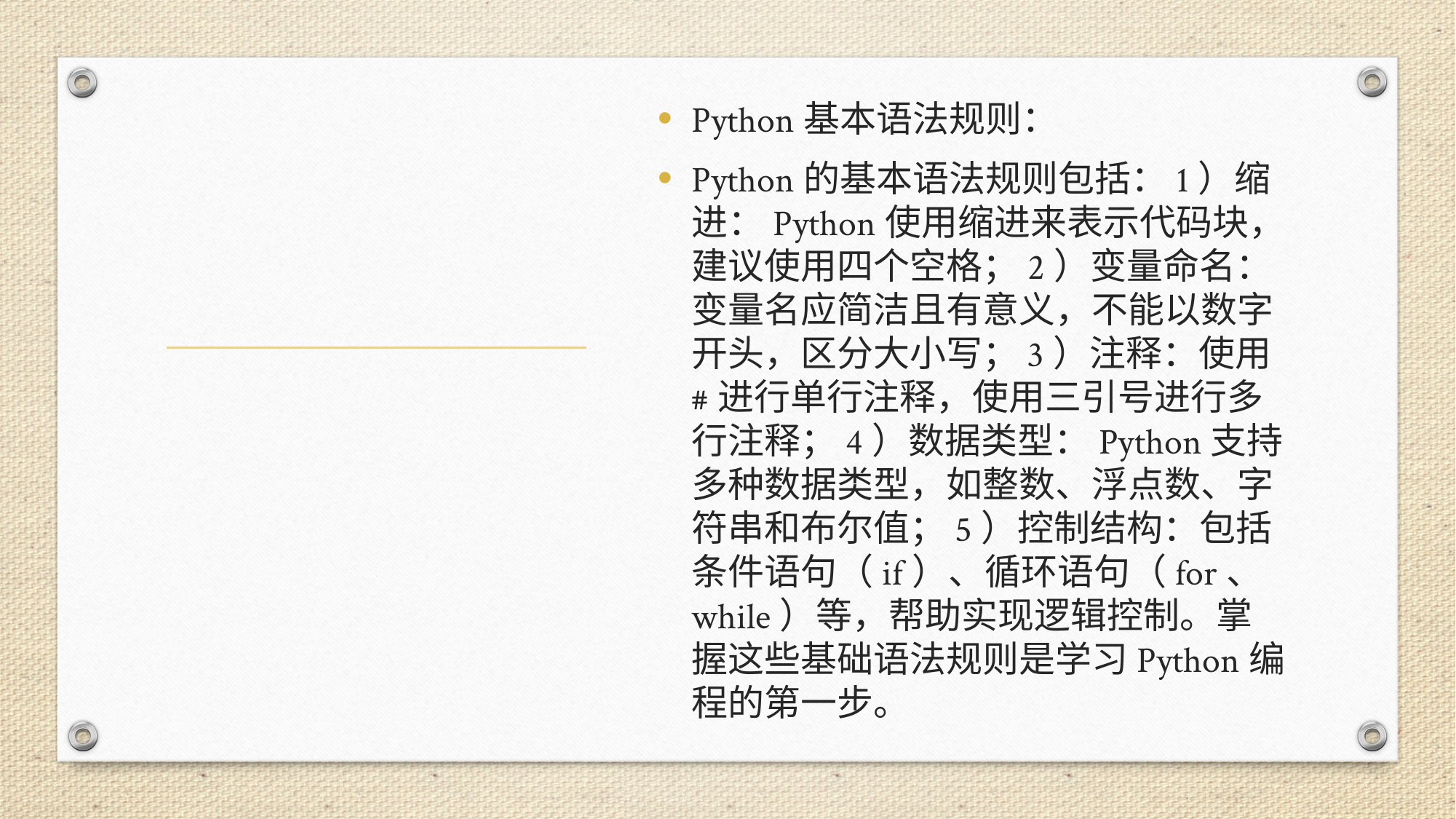

Python基本语法规则：
Python的基本语法规则包括：1）缩进：Python使用缩进来表示代码块，建议使用四个空格；2）变量命名：变量名应简洁且有意义，不能以数字开头，区分大小写；3）注释：使用#进行单行注释，使用三引号进行多行注释；4）数据类型：Python支持多种数据类型，如整数、浮点数、字符串和布尔值；5）控制结构：包括条件语句（if）、循环语句（for、while）等，帮助实现逻辑控制。掌握这些基础语法规则是学习Python编程的第一步。
#